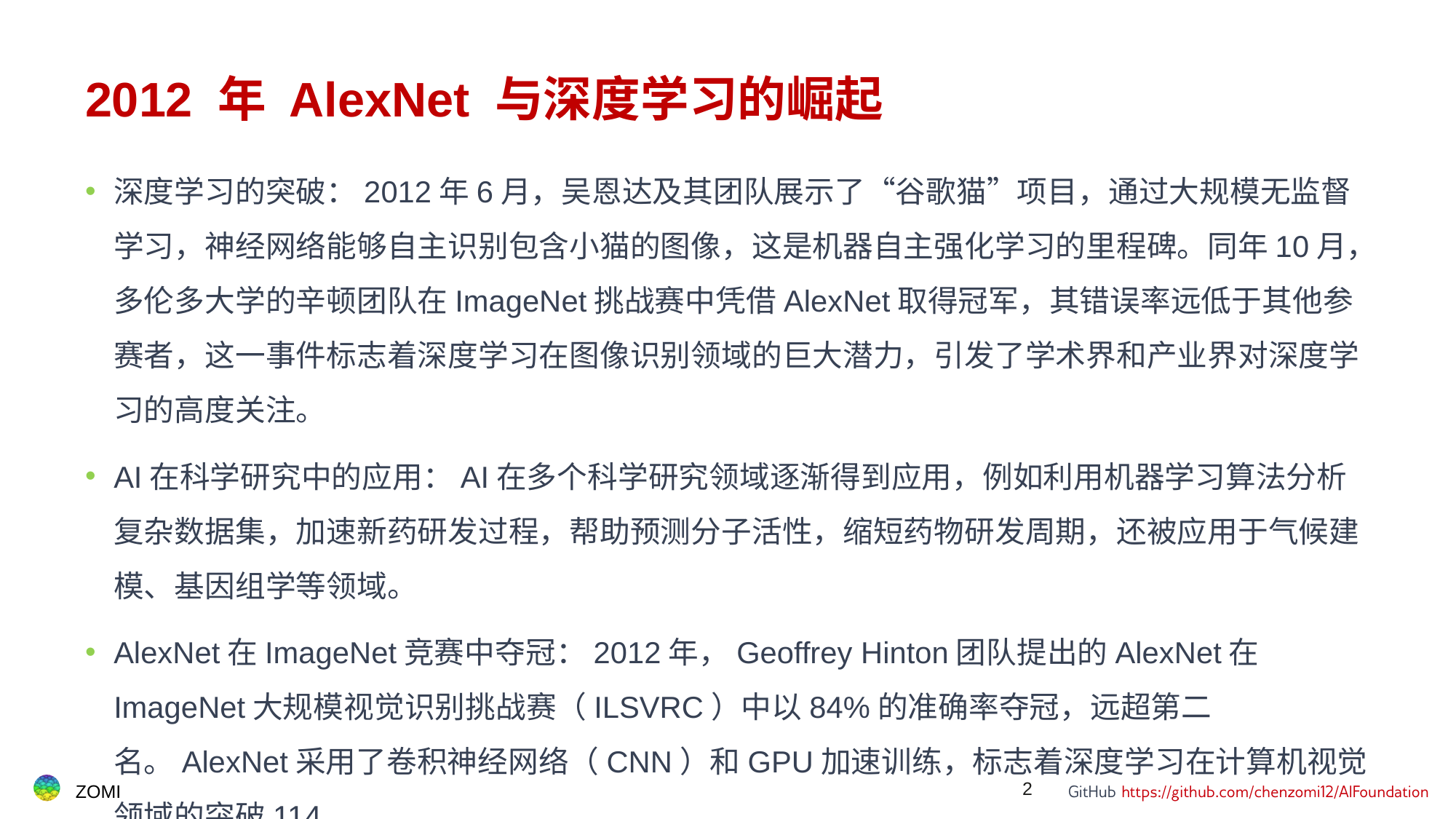

# 2012 年 AlexNet 与深度学习的崛起
深度学习的突破：2012年6月，吴恩达及其团队展示了“谷歌猫”项目，通过大规模无监督学习，神经网络能够自主识别包含小猫的图像，这是机器自主强化学习的里程碑。同年10月，多伦多大学的辛顿团队在ImageNet挑战赛中凭借AlexNet取得冠军，其错误率远低于其他参赛者，这一事件标志着深度学习在图像识别领域的巨大潜力，引发了学术界和产业界对深度学习的高度关注。
AI在科学研究中的应用：AI在多个科学研究领域逐渐得到应用，例如利用机器学习算法分析复杂数据集，加速新药研发过程，帮助预测分子活性，缩短药物研发周期，还被应用于气候建模、基因组学等领域。
AlexNet在ImageNet竞赛中夺冠：2012年，Geoffrey Hinton团队提出的AlexNet在ImageNet大规模视觉识别挑战赛（ILSVRC）中以84%的准确率夺冠，远超第二名。AlexNet采用了卷积神经网络（CNN）和GPU加速训练，标志着深度学习在计算机视觉领域的突破114。
GPU成为AI计算的标配：AlexNet的成功展示了GPU在深度学习中的巨大潜力，英伟达的GPU迅速成为AI研究的核心硬件111。
ImageNet数据集的普及：李飞飞团队创建的ImageNet数据集为深度学习提供了大规模的训练数据，推动了AI算法的进步114。